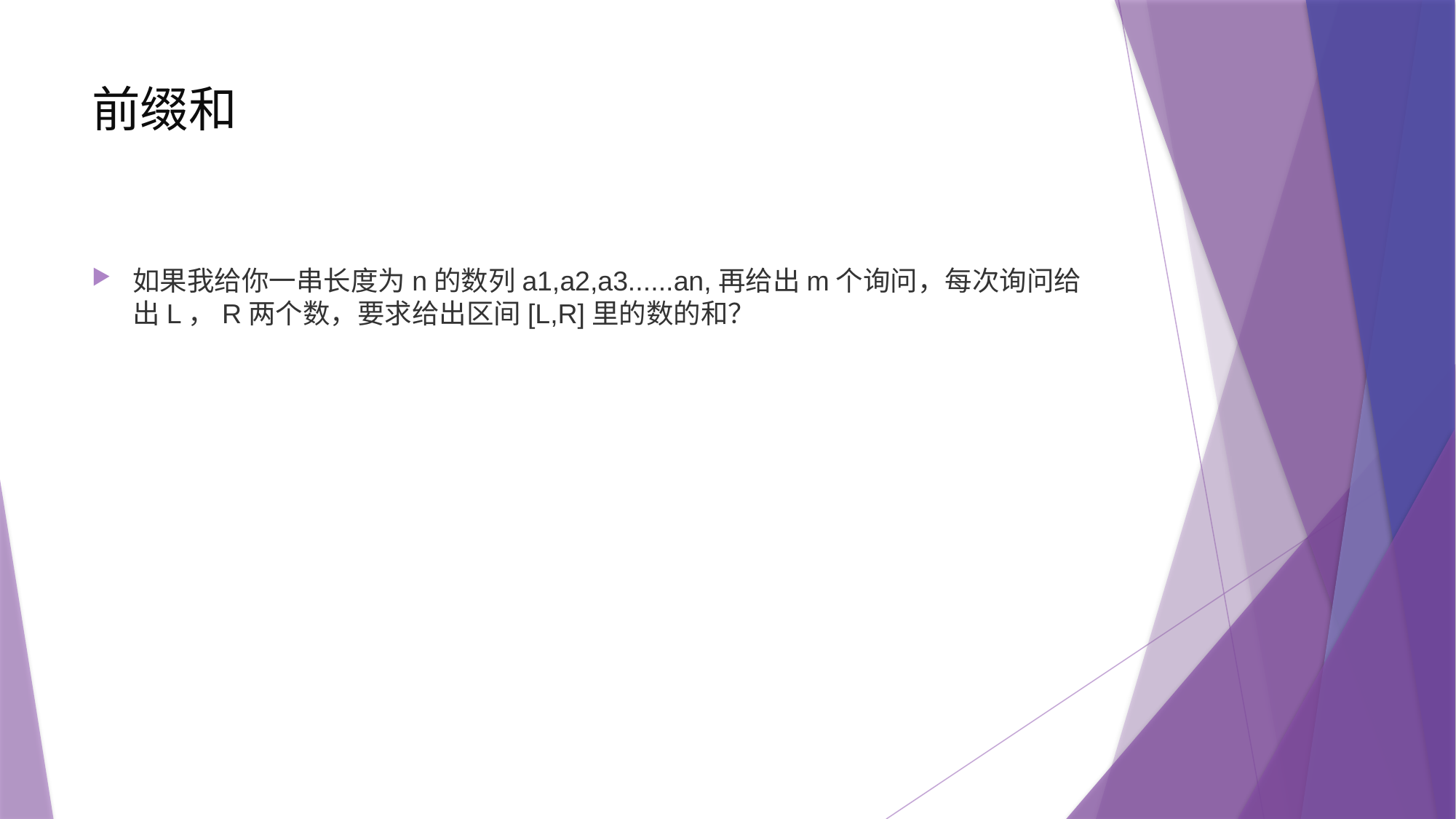

# 前缀和
如果我给你一串长度为n的数列a1,a2,a3......an,再给出m个询问，每次询问给出L，R两个数，要求给出区间[L,R]里的数的和？